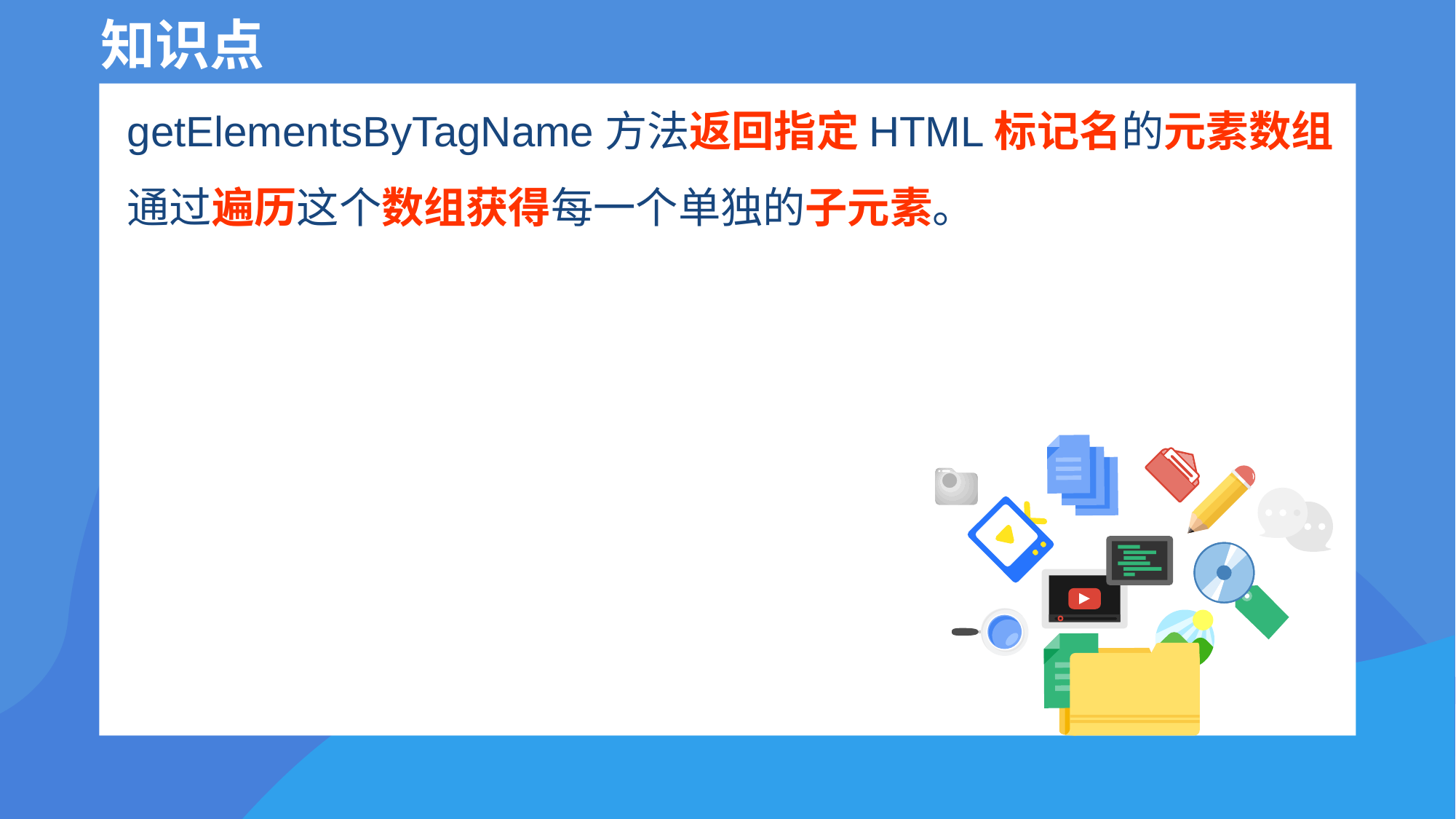

# 知识点
getElementsByTagName方法返回指定HTML标记名的元素数组
通过遍历这个数组获得每一个单独的子元素。